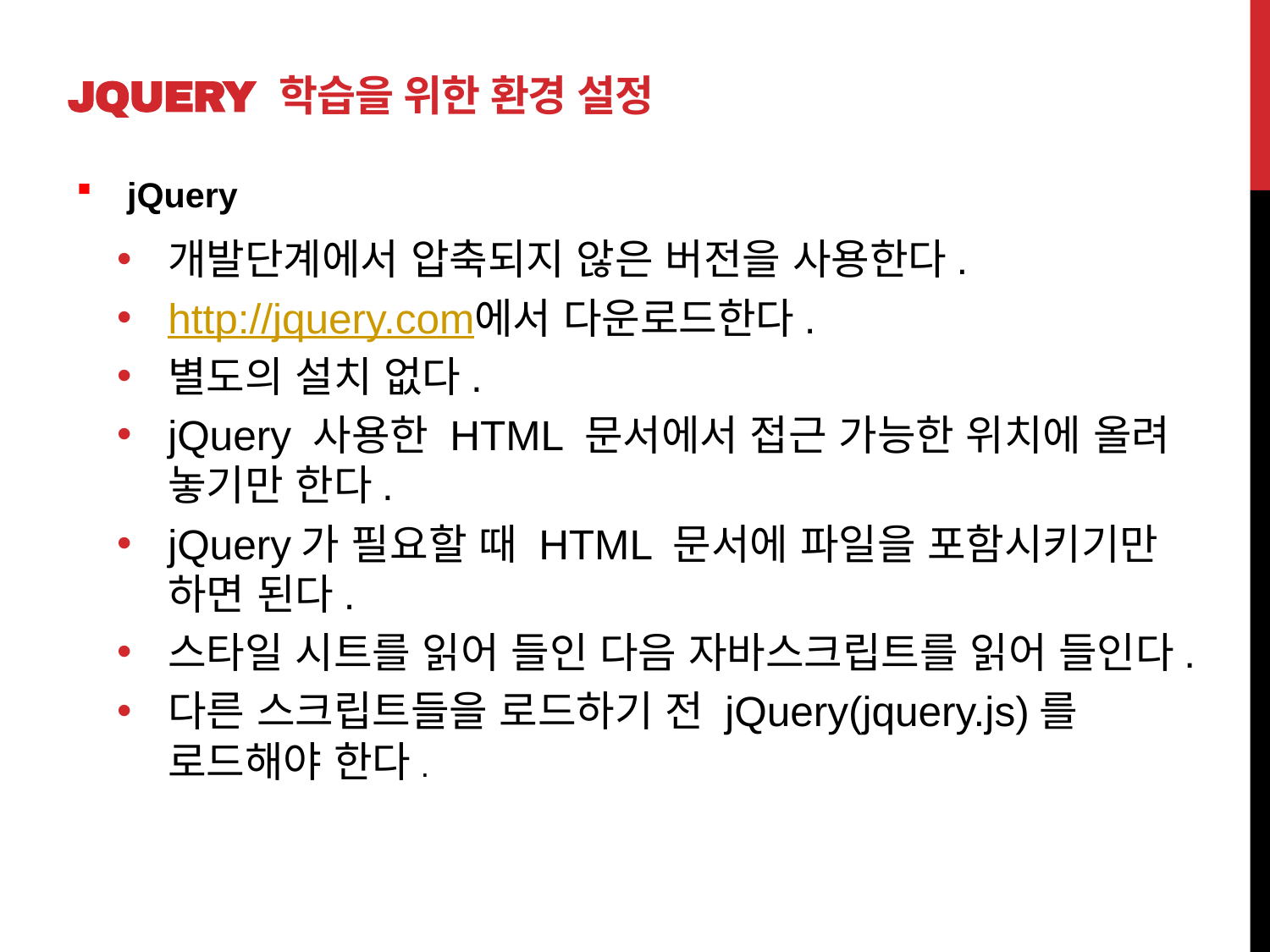

# jQuery 학습을 위한 환경 설정
jQuery
개발단계에서 압축되지 않은 버전을 사용한다.
http://jquery.com에서 다운로드한다.
별도의 설치 없다.
jQuery 사용한 HTML 문서에서 접근 가능한 위치에 올려 놓기만 한다.
jQuery가 필요할 때 HTML 문서에 파일을 포함시키기만 하면 된다.
스타일 시트를 읽어 들인 다음 자바스크립트를 읽어 들인다.
다른 스크립트들을 로드하기 전 jQuery(jquery.js)를 로드해야 한다.